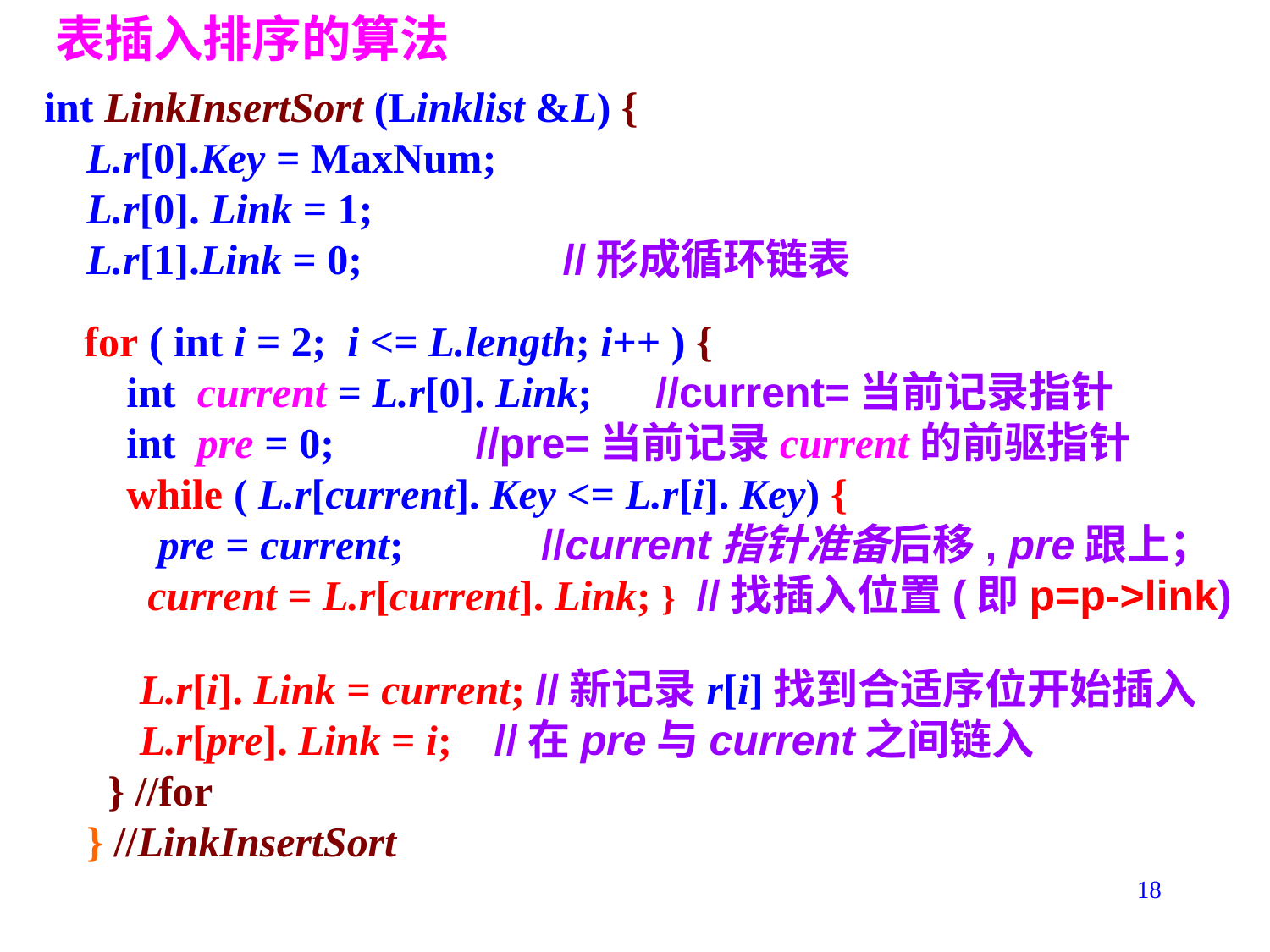

# 表插入排序的算法
int LinkInsertSort (Linklist &L) {
    L.r[0].Key = MaxNum;
    L.r[0]. Link = 1;
    L.r[1].Link = 0;	             //形成循环链表
for ( int i = 2;  i <= L.length; i++ ) {
    int  current = L.r[0]. Link;      //current=当前记录指针
    int  pre = 0;		 //pre=当前记录current的前驱指针
    while ( L.r[current]. Key <= L.r[i]. Key) {
       pre = current;             //current指针准备后移, pre跟上；
      current = L.r[current]. Link; }  //找插入位置(即p=p->link)
     L.r[i]. Link = current; //新记录r[i]找到合适序位开始插入
     L.r[pre]. Link = i;    //在pre与current之间链入
  } //for
} //LinkInsertSort
18